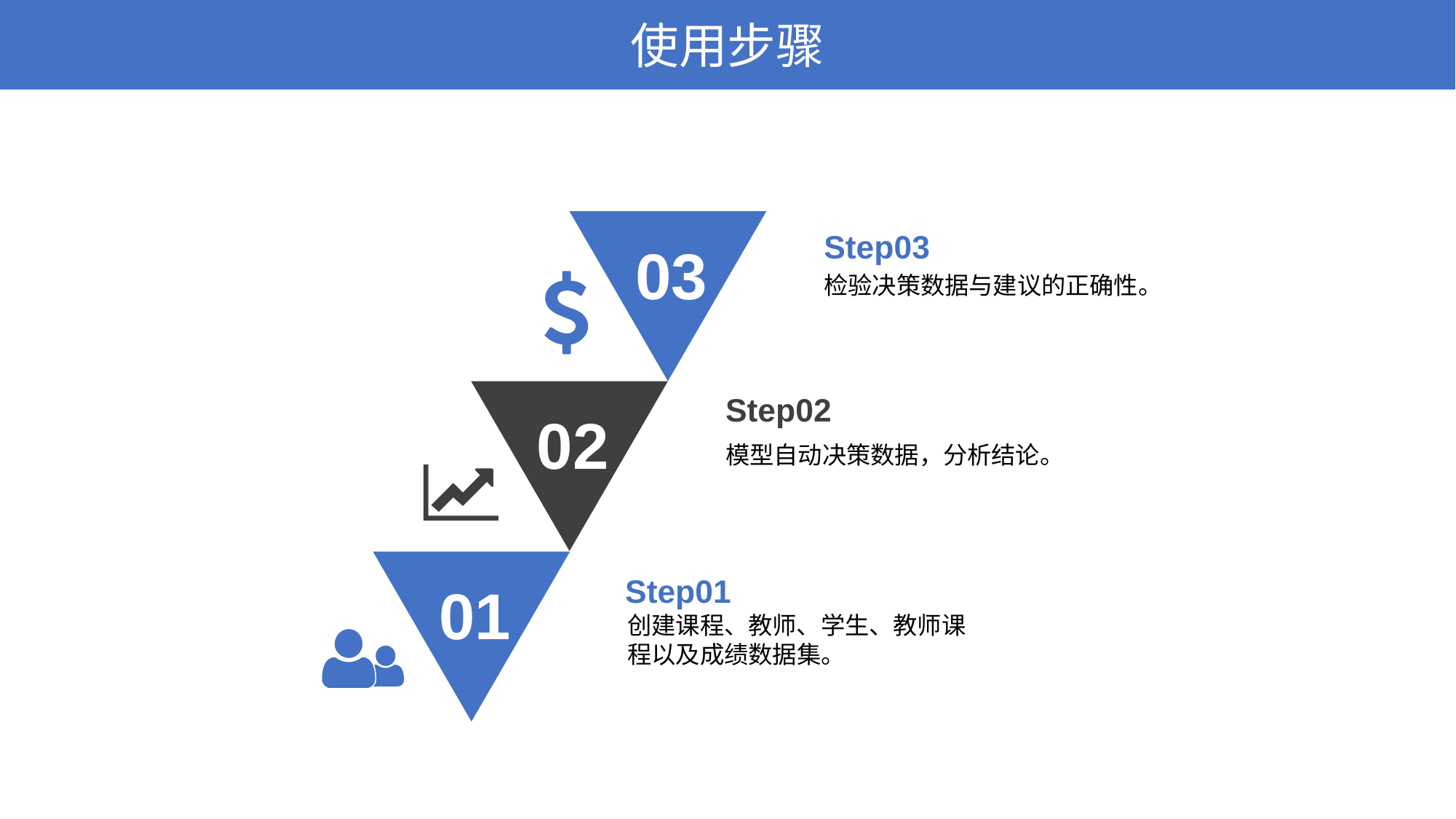

使用步骤

03
Step03
检验决策数据与建议的正确性。

02
Step02
模型自动决策数据，分析结论。

01
Step01
创建课程、教师、学生、教师课程以及成绩数据集。